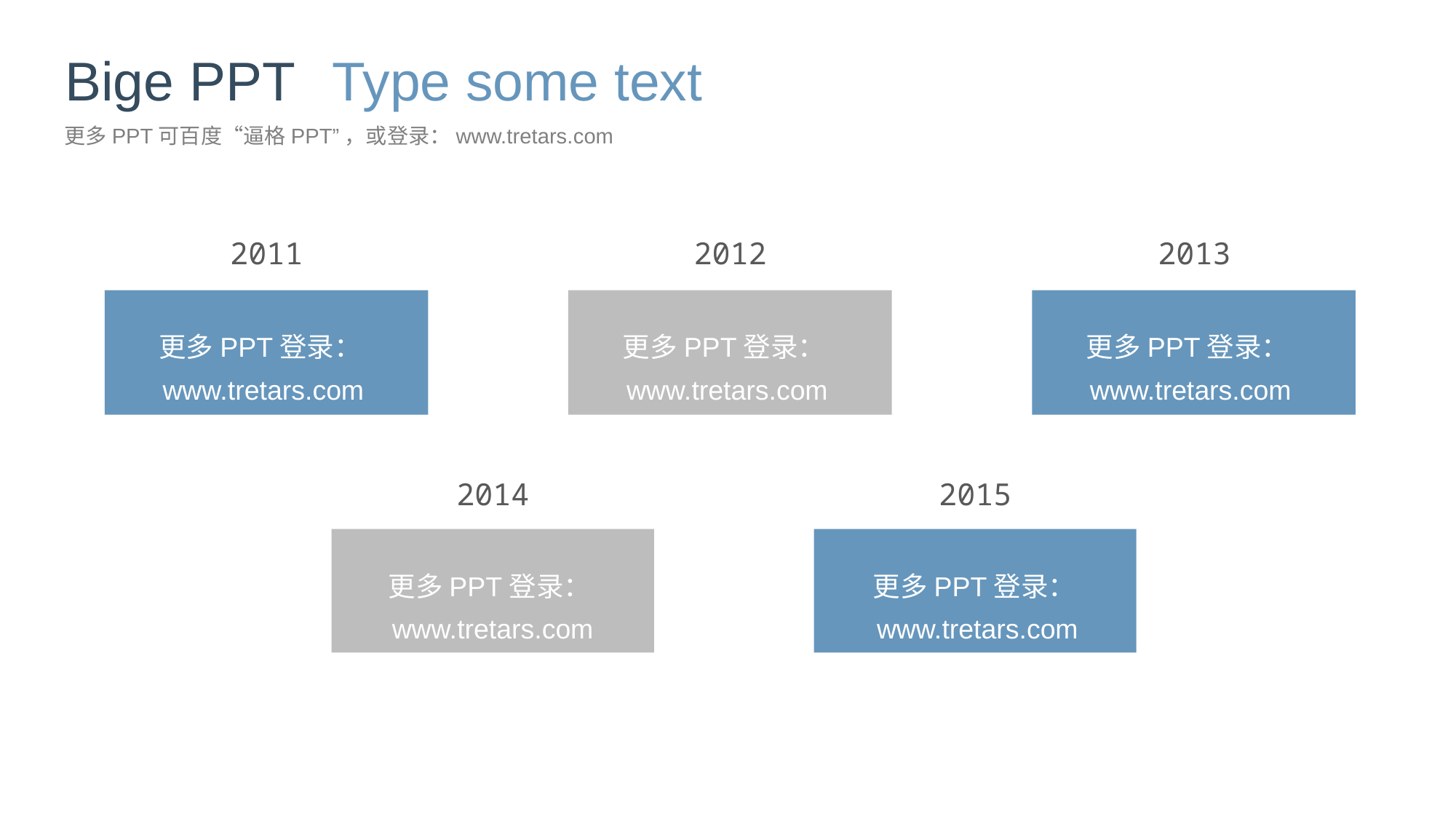

Bige PPT
Type some text
更多PPT可百度“逼格PPT”，或登录：www.tretars.com
2011
2012
2013

更多PPT登录：www.tretars.com
更多PPT登录：www.tretars.com
更多PPT登录：www.tretars.com
2014
2015

更多PPT登录：www.tretars.com
更多PPT登录：www.tretars.com